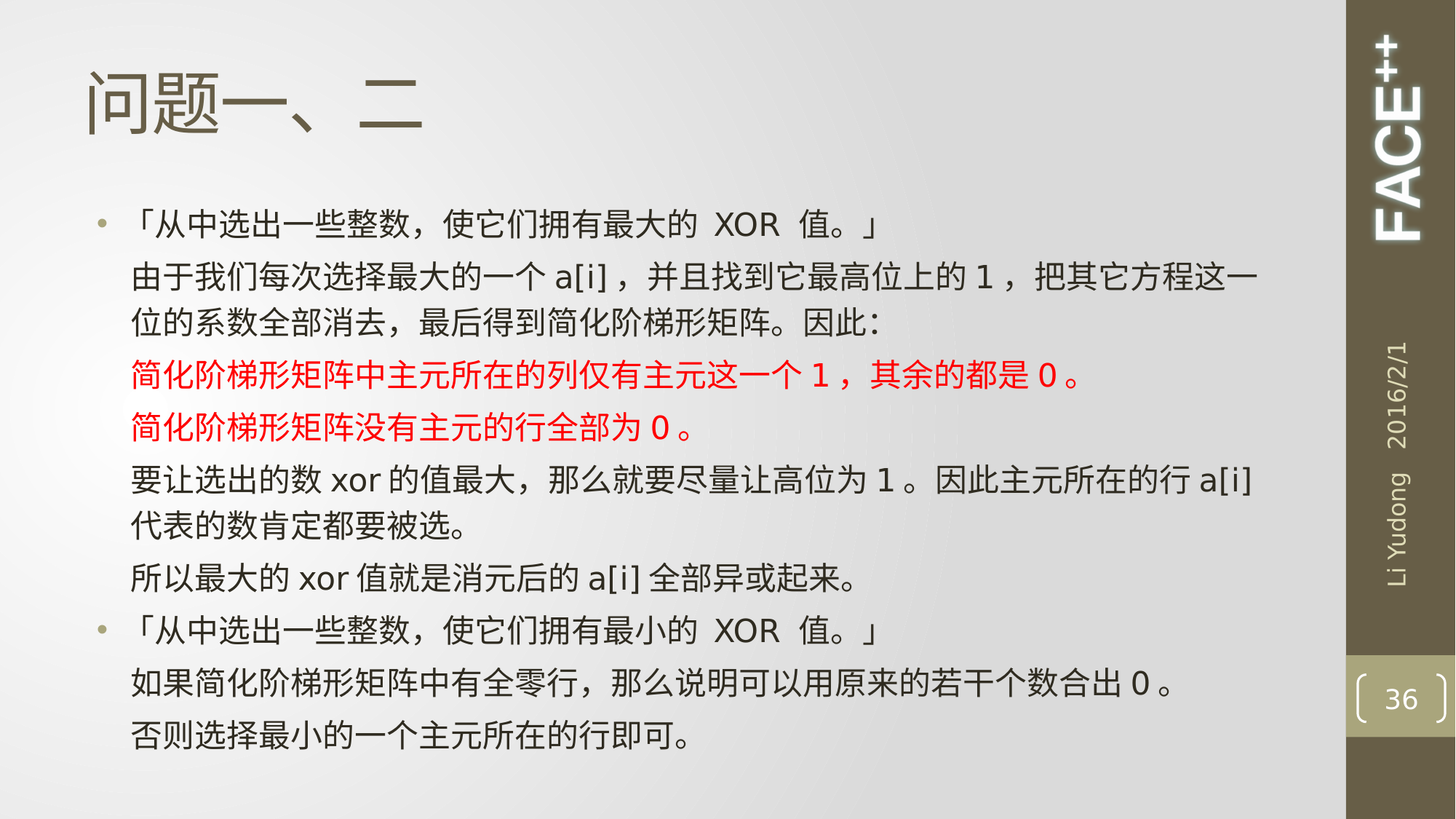

# 问题一、二
「从中选出一些整数，使它们拥有最大的 XOR 值。」
由于我们每次选择最大的一个a[i]，并且找到它最高位上的1，把其它方程这一位的系数全部消去，最后得到简化阶梯形矩阵。因此：
简化阶梯形矩阵中主元所在的列仅有主元这一个1，其余的都是0。
简化阶梯形矩阵没有主元的行全部为0。
要让选出的数xor的值最大，那么就要尽量让高位为1。因此主元所在的行a[i]代表的数肯定都要被选。
所以最大的xor值就是消元后的a[i]全部异或起来。
「从中选出一些整数，使它们拥有最小的 XOR 值。」
如果简化阶梯形矩阵中有全零行，那么说明可以用原来的若干个数合出0。
否则选择最小的一个主元所在的行即可。
2016/2/1
Li Yudong
36